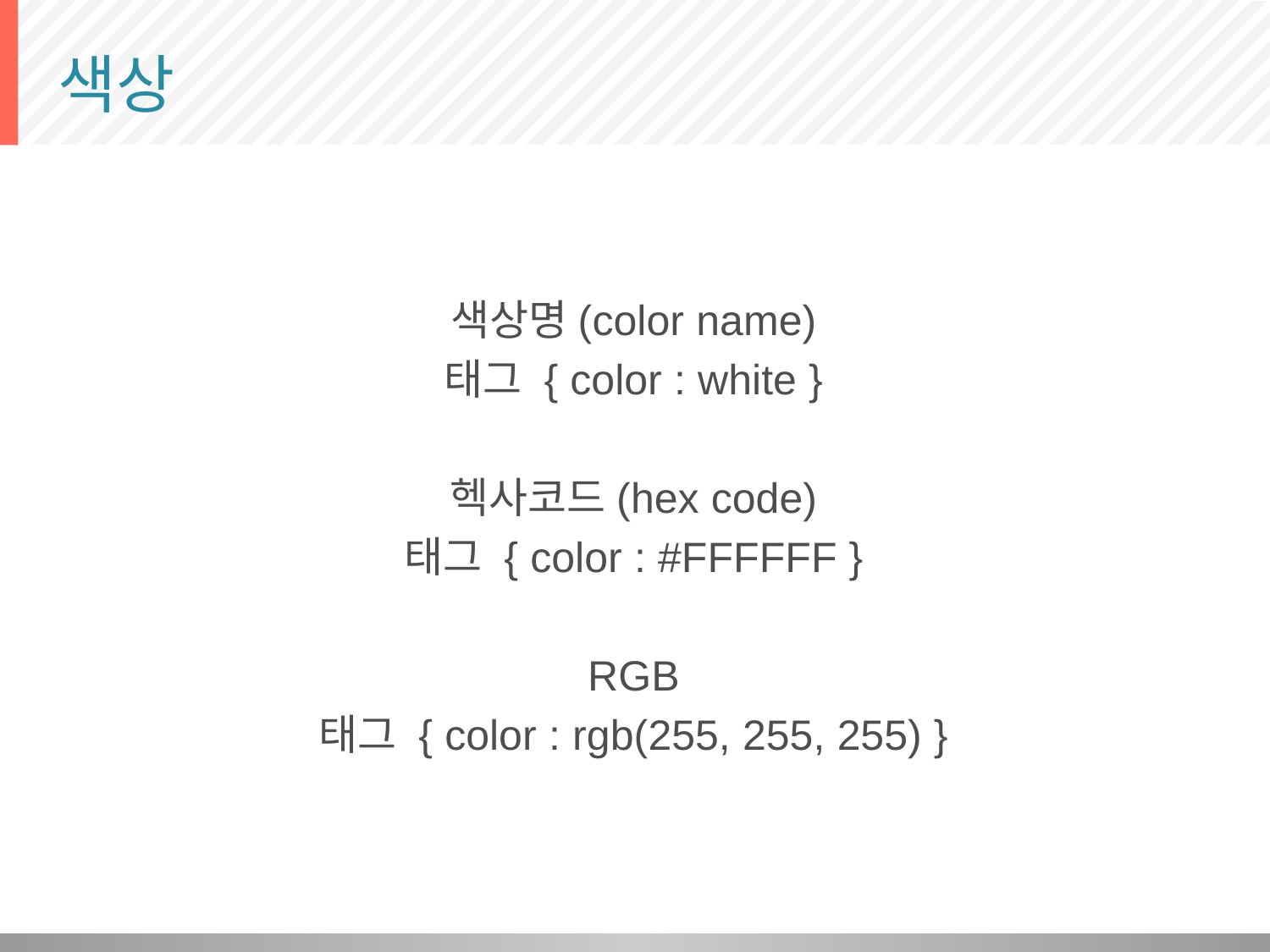

# 색상
색상명(color name)
태그 { color : white }

헥사코드(hex code)
태그 { color : #FFFFFF }

RGB
태그 { color : rgb(255, 255, 255) }